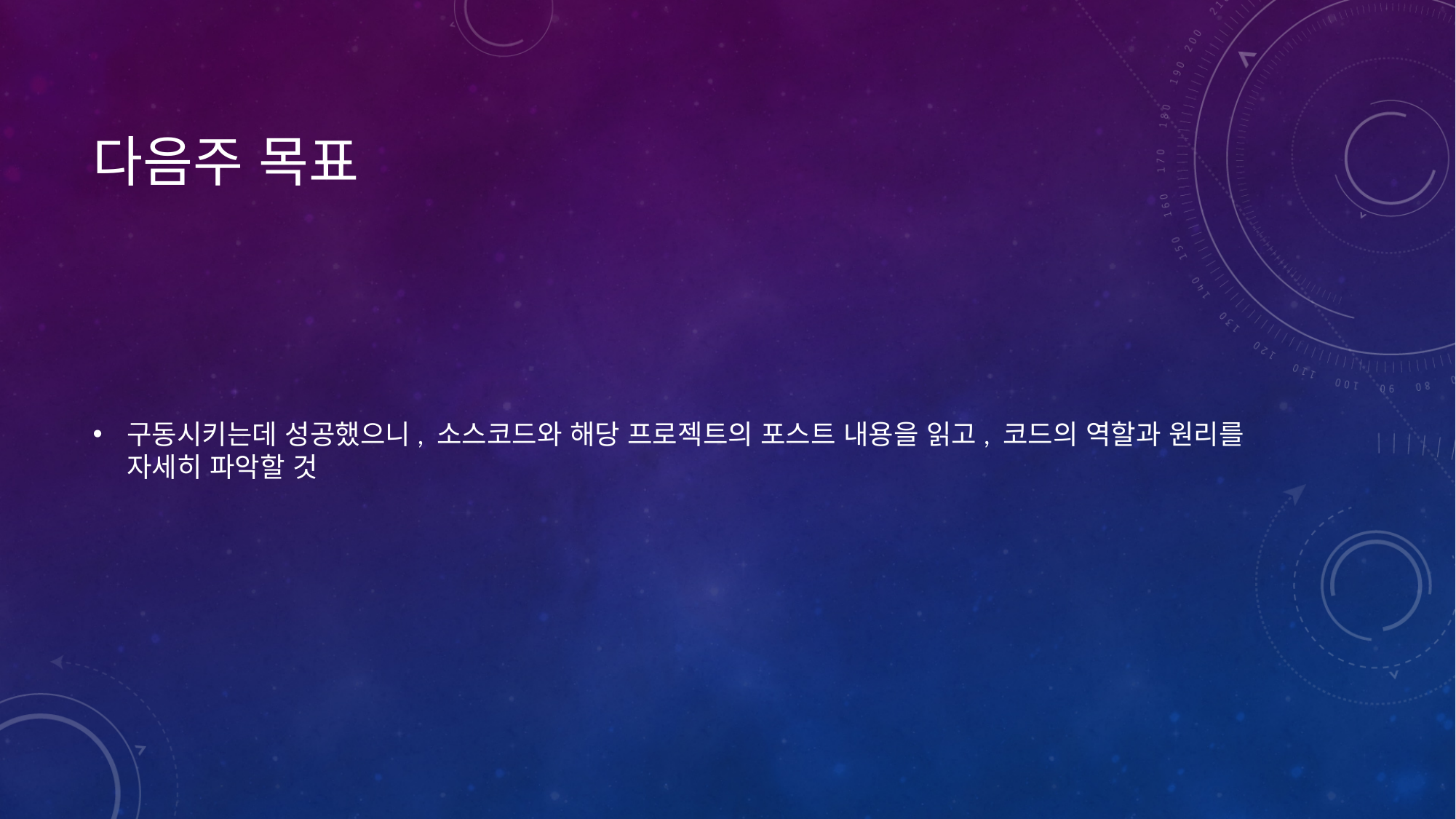

# 다음주 목표
구동시키는데 성공했으니, 소스코드와 해당 프로젝트의 포스트 내용을 읽고, 코드의 역할과 원리를 자세히 파악할 것